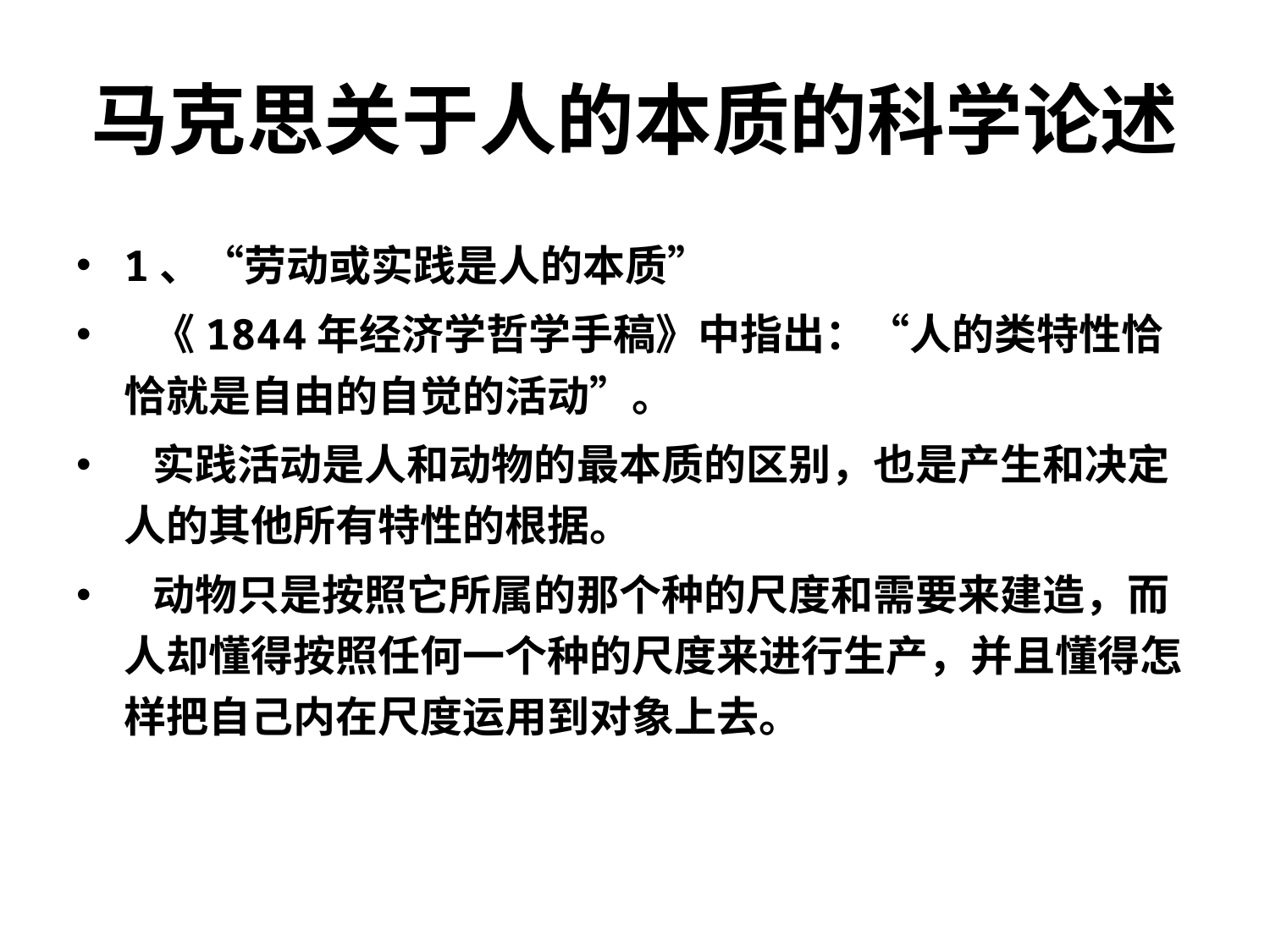

# 马克思关于人的本质的科学论述
1、“劳动或实践是人的本质”
  《1844年经济学哲学手稿》中指出：“人的类特性恰恰就是自由的自觉的活动”。
  实践活动是人和动物的最本质的区别，也是产生和决定人的其他所有特性的根据。
  动物只是按照它所属的那个种的尺度和需要来建造，而人却懂得按照任何一个种的尺度来进行生产，并且懂得怎样把自己内在尺度运用到对象上去。